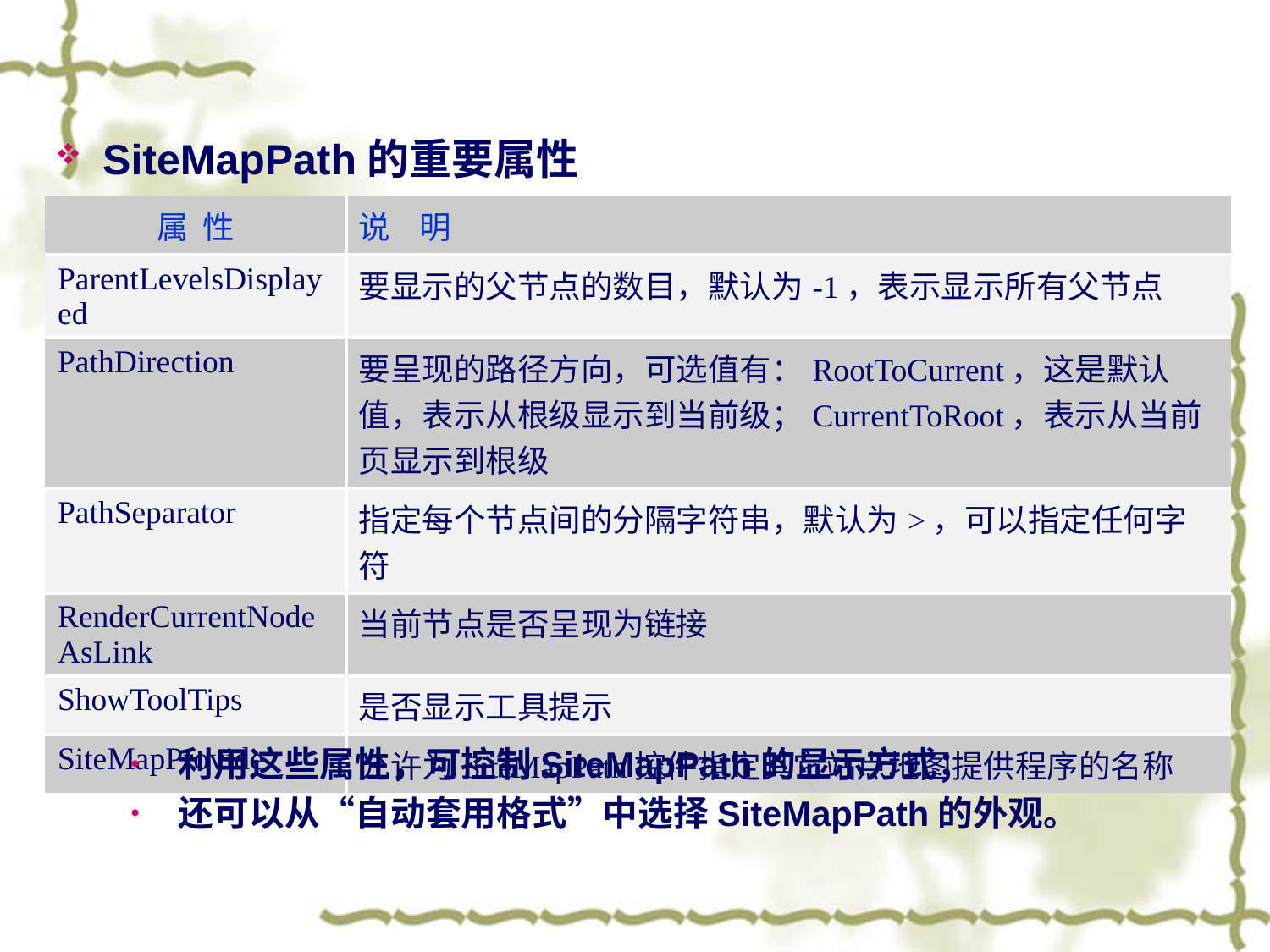

SiteMapPath的重要属性
| 属 性 | 说 明 |
| --- | --- |
| ParentLevelsDisplayed | 要显示的父节点的数目，默认为-1，表示显示所有父节点 |
| PathDirection | 要呈现的路径方向，可选值有：RootToCurrent，这是默认值，表示从根级显示到当前级；CurrentToRoot，表示从当前页显示到根级 |
| PathSeparator | 指定每个节点间的分隔字符串，默认为>，可以指定任何字符 |
| RenderCurrentNodeAsLink | 当前节点是否呈现为链接 |
| ShowToolTips | 是否显示工具提示 |
| SiteMapProvide | 允许为SiteMapPath控件指定其它站点地图提供程序的名称 |
利用这些属性，可控制SiteMapPath的显示方式；
还可以从“自动套用格式”中选择SiteMapPath的外观。